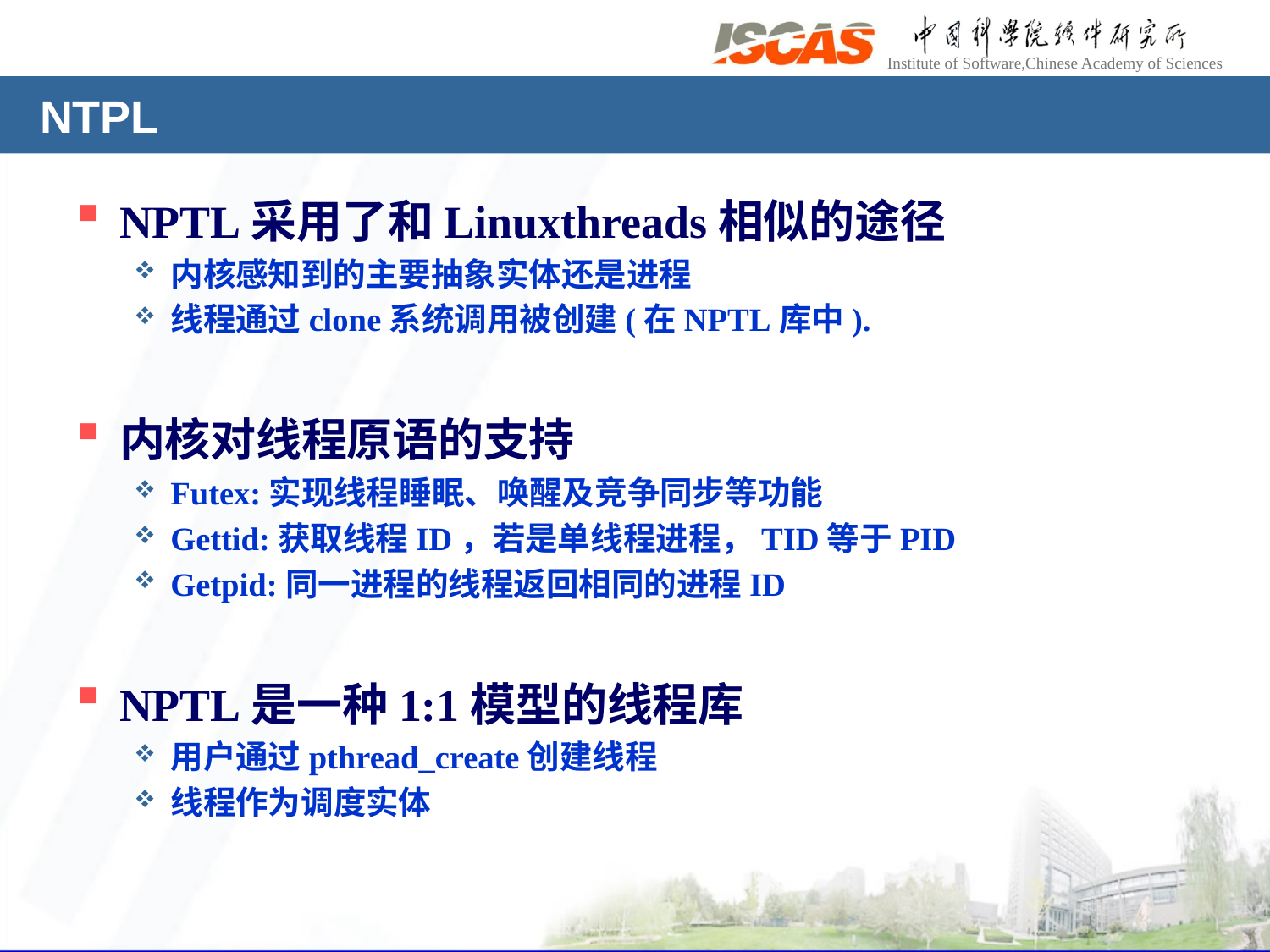

# NTPL
NPTL采用了和Linuxthreads相似的途径
内核感知到的主要抽象实体还是进程
线程通过clone系统调用被创建(在NPTL库中).

内核对线程原语的支持
Futex:实现线程睡眠、唤醒及竞争同步等功能
Gettid:获取线程ID，若是单线程进程，TID等于PID
Getpid:同一进程的线程返回相同的进程ID

NPTL是一种1:1模型的线程库
用户通过pthread_create创建线程
线程作为调度实体